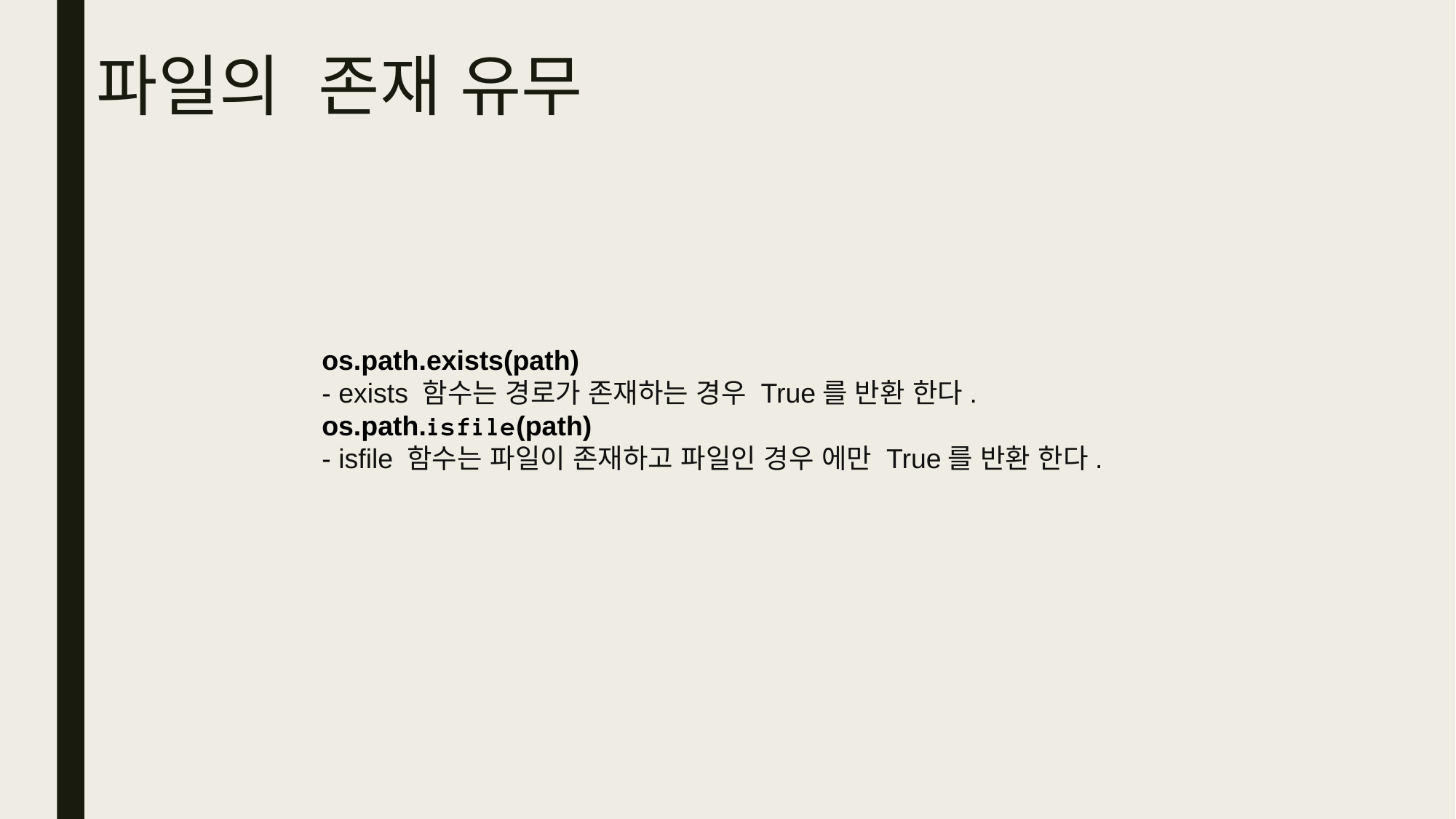

# 파일의  존재 유무
os.path.exists(path)
- exists 함수는 경로가 존재하는 경우 True를 반환 한다.
os.path.isfile(path)
- isfile 함수는 파일이 존재하고 파일인 경우 에만 True를 반환 한다.